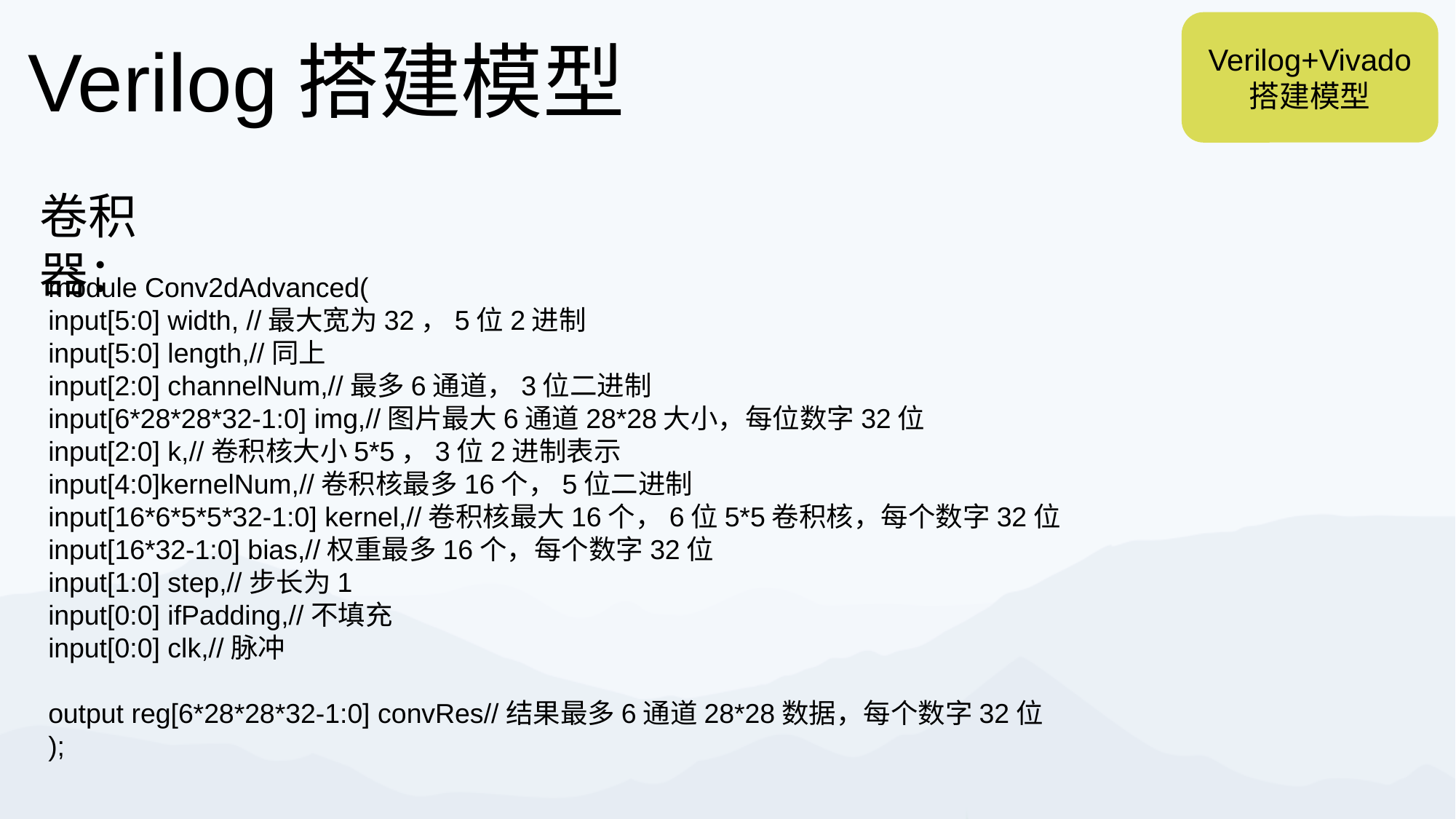

Verilog搭建模型
Verilog+Vivado
搭建模型
卷积器：
module Conv2dAdvanced(
input[5:0] width, //最大宽为32，5位2进制
input[5:0] length,//同上
input[2:0] channelNum,//最多6通道，3位二进制
input[6*28*28*32-1:0] img,//图片最大6通道28*28大小，每位数字32位
input[2:0] k,//卷积核大小5*5，3位2进制表示
input[4:0]kernelNum,//卷积核最多16个，5位二进制
input[16*6*5*5*32-1:0] kernel,//卷积核最大16个，6位5*5卷积核，每个数字32位
input[16*32-1:0] bias,//权重最多16个，每个数字32位
input[1:0] step,//步长为1
input[0:0] ifPadding,//不填充
input[0:0] clk,//脉冲

output reg[6*28*28*32-1:0] convRes//结果最多6通道28*28数据，每个数字32位
);